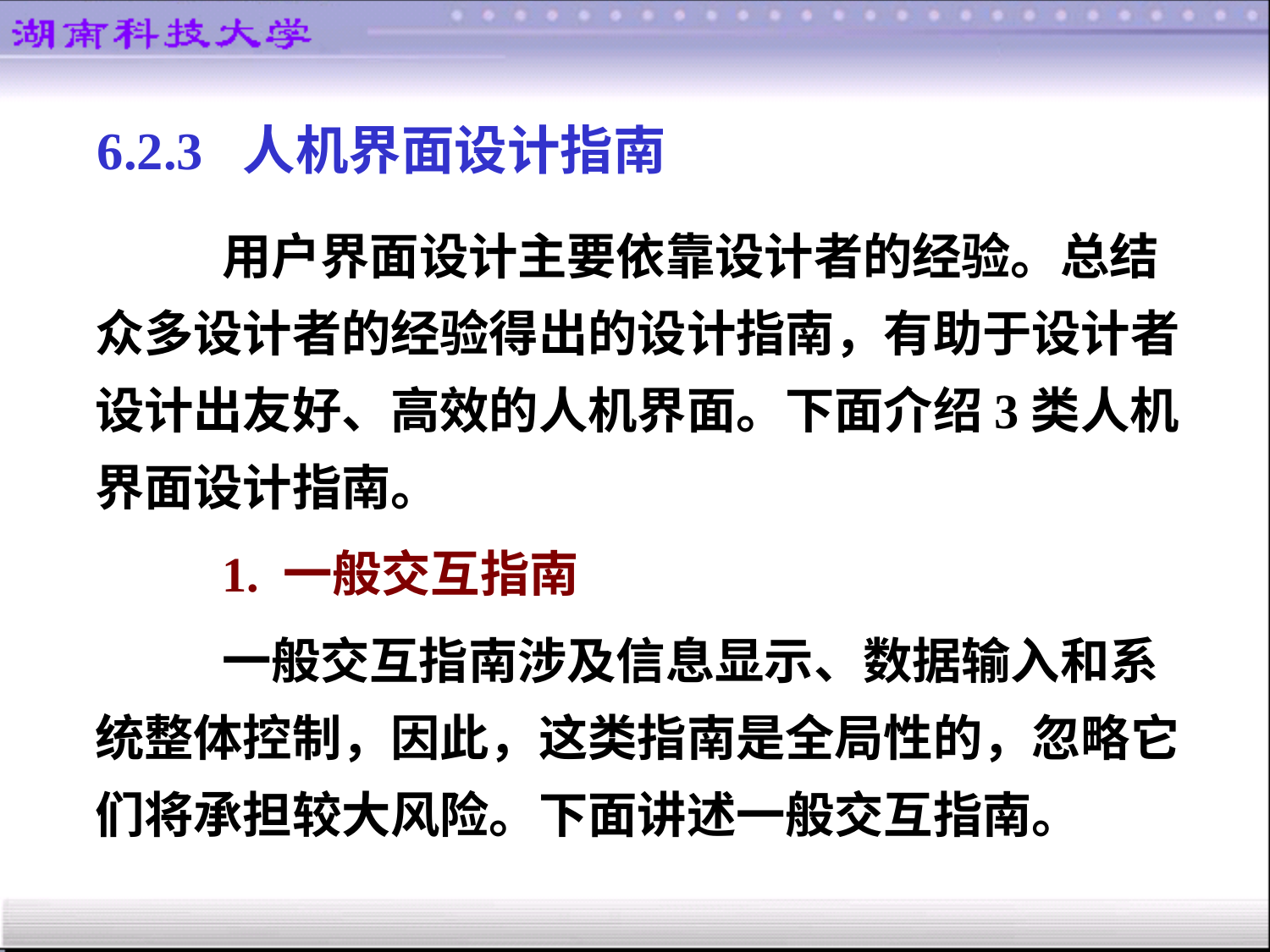

6.2.3  人机界面设计指南
		用户界面设计主要依靠设计者的经验。总结众多设计者的经验得出的设计指南，有助于设计者设计出友好、高效的人机界面。下面介绍3类人机界面设计指南。
		1. 一般交互指南
		一般交互指南涉及信息显示、数据输入和系统整体控制，因此，这类指南是全局性的，忽略它们将承担较大风险。下面讲述一般交互指南。